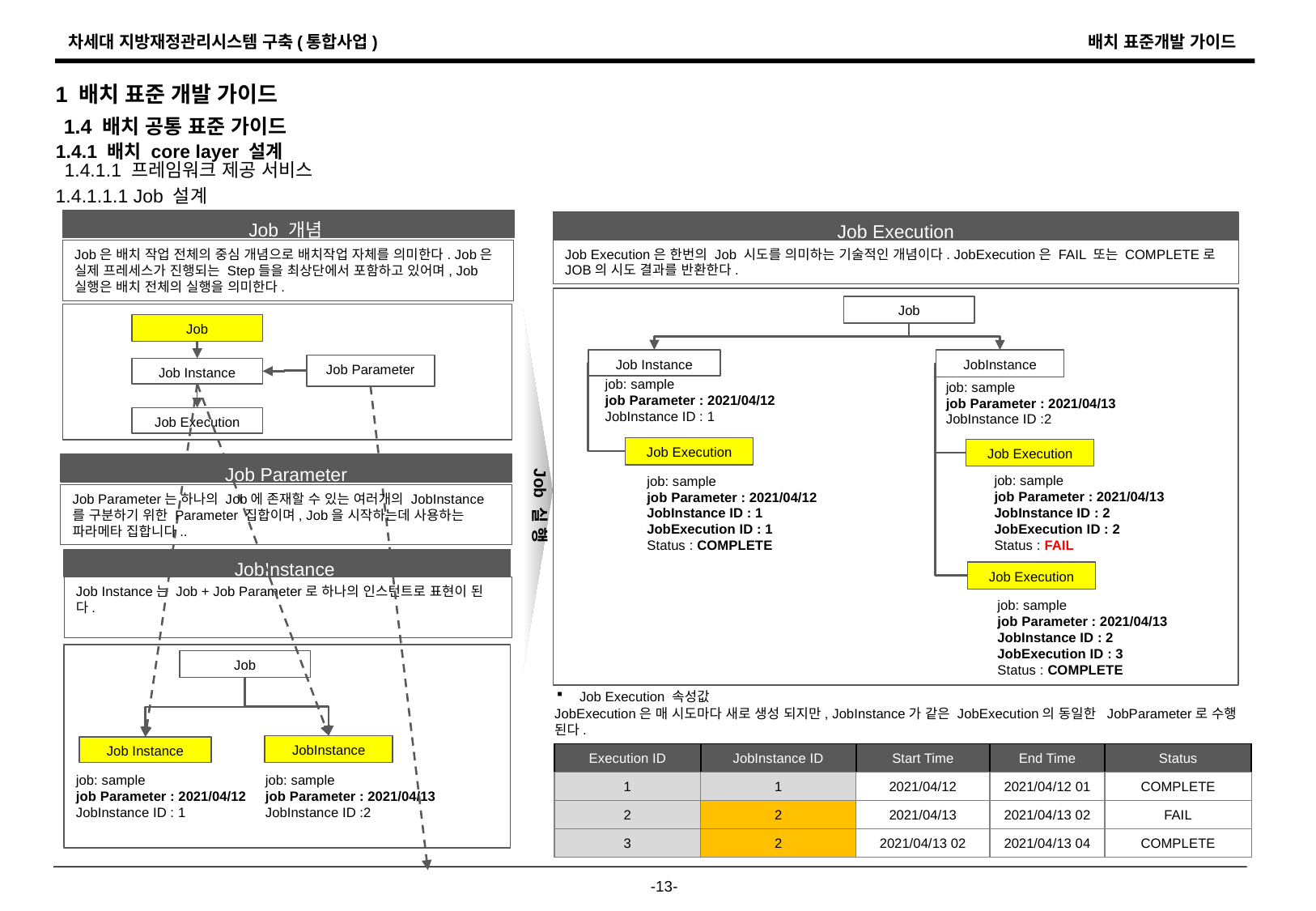

1 배치 표준 개발 가이드
1.4 배치 공통 표준 가이드
1.4.1 배치 core layer 설계
1.4.1.1 프레임워크 제공 서비스
1.4.1.1.1 Job 설계
Job 개념
Job Execution
Job Execution은 한번의 Job 시도를 의미하는 기술적인 개념이다. JobExecution은 FAIL 또는 COMPLETE로 JOB의 시도 결과를 반환한다.
Job은 배치 작업 전체의 중심 개념으로 배치작업 자체를 의미한다. Job은 실제 프레세스가 진행되는 Step들을 최상단에서 포함하고 있어며, Job 실행은 배치 전체의 실행을 의미한다.

Job

Job
Job Instance
JobInstance
Job Parameter
Job Instance
job: sample
job Parameter : 2021/04/12
JobInstance ID : 1
job: sample
job Parameter : 2021/04/13
JobInstance ID :2
Job Execution
Job Execution
Job Execution
Job Parameter
Job 실 행
job: sample
job Parameter : 2021/04/13
JobInstance ID : 2
JobExecution ID : 2
Status : FAIL
job: sample
job Parameter : 2021/04/12
JobInstance ID : 1
JobExecution ID : 1
Status : COMPLETE

Job Parameter는 하나의 Job에 존재할 수 있는 여러개의 JobInstance를 구분하기 위한 Parameter 집합이며, Job을 시작하는데 사용하는 파라메타 집합니다..
JobInstance
Job Execution
Job Instance는 Job + Job Parameter로 하나의 인스턴트로 표현이 된다.

job: sample
job Parameter : 2021/04/13
JobInstance ID : 2
JobExecution ID : 3
Status : COMPLETE

Job
Job Execution 속성값
JobExecution은 매 시도마다 새로 생성 되지만, JobInstance가 같은 JobExecution의 동일한  JobParameter로 수행 된다.
JobInstance
Job Instance
| Execution ID | JobInstance ID | Start Time | End Time | Status |
| --- | --- | --- | --- | --- |
| 1 | 1 | 2021/04/12 | 2021/04/12 01 | COMPLETE |
| 2 | 2 | 2021/04/13 | 2021/04/13 02 | FAIL |
| 3 | 2 | 2021/04/13 02 | 2021/04/13 04 | COMPLETE |
job: sample
job Parameter : 2021/04/12
JobInstance ID : 1
job: sample
job Parameter : 2021/04/13
JobInstance ID :2